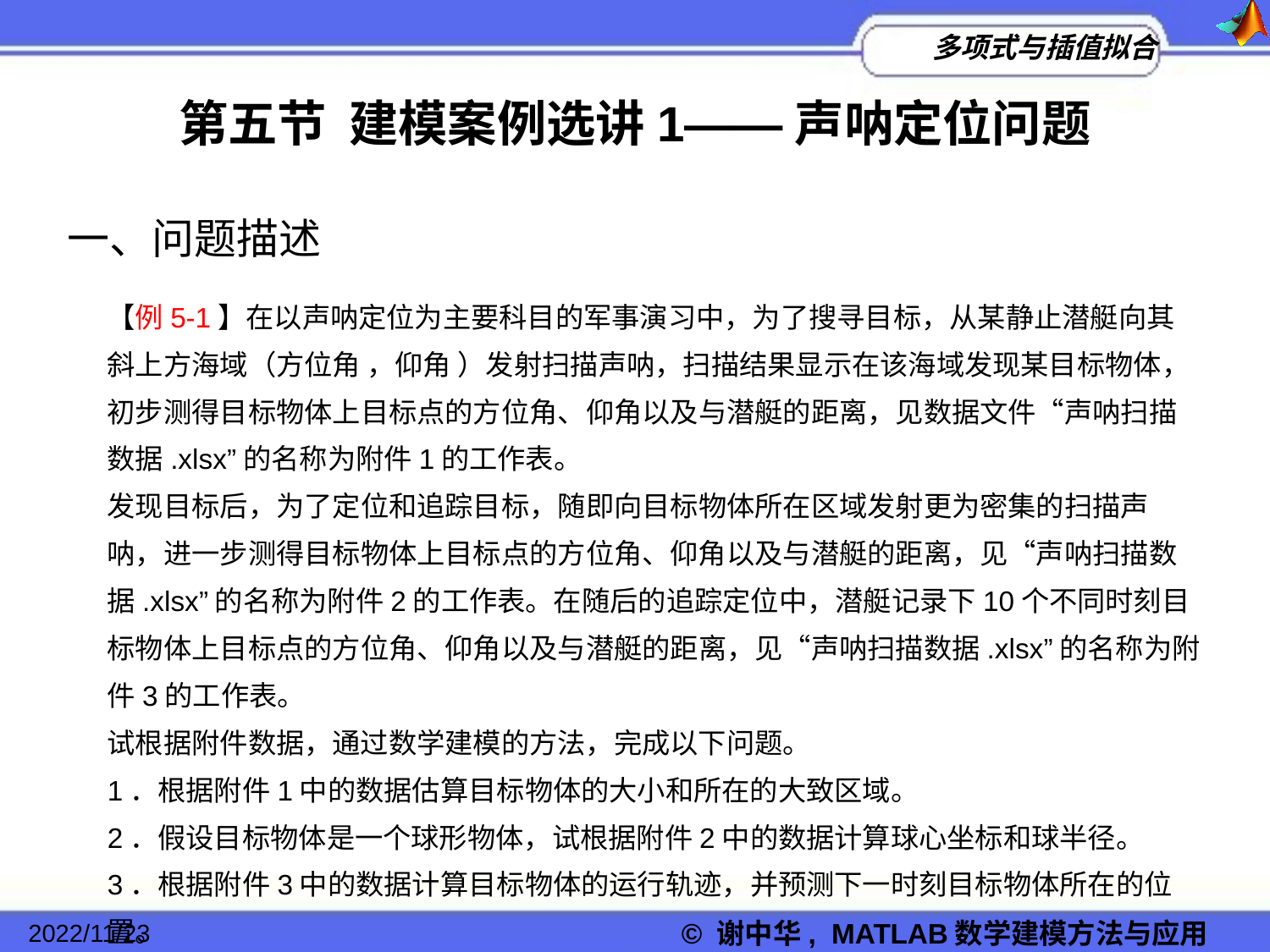

第五节  建模案例选讲1——声呐定位问题
一、问题描述
【例5-1】在以声呐定位为主要科目的军事演习中，为了搜寻目标，从某静止潜艇向其斜上方海域（方位角 ，仰角 ）发射扫描声呐，扫描结果显示在该海域发现某目标物体，初步测得目标物体上目标点的方位角、仰角以及与潜艇的距离，见数据文件“声呐扫描数据.xlsx”的名称为附件1的工作表。
发现目标后，为了定位和追踪目标，随即向目标物体所在区域发射更为密集的扫描声呐，进一步测得目标物体上目标点的方位角、仰角以及与潜艇的距离，见“声呐扫描数据.xlsx”的名称为附件2的工作表。在随后的追踪定位中，潜艇记录下10个不同时刻目标物体上目标点的方位角、仰角以及与潜艇的距离，见“声呐扫描数据.xlsx”的名称为附件3的工作表。
试根据附件数据，通过数学建模的方法，完成以下问题。
1．根据附件1中的数据估算目标物体的大小和所在的大致区域。
2．假设目标物体是一个球形物体，试根据附件2中的数据计算球心坐标和球半径。
3．根据附件3中的数据计算目标物体的运行轨迹，并预测下一时刻目标物体所在的位置。
© 谢中华,  MATLAB数学建模方法与应用
2022/11/23